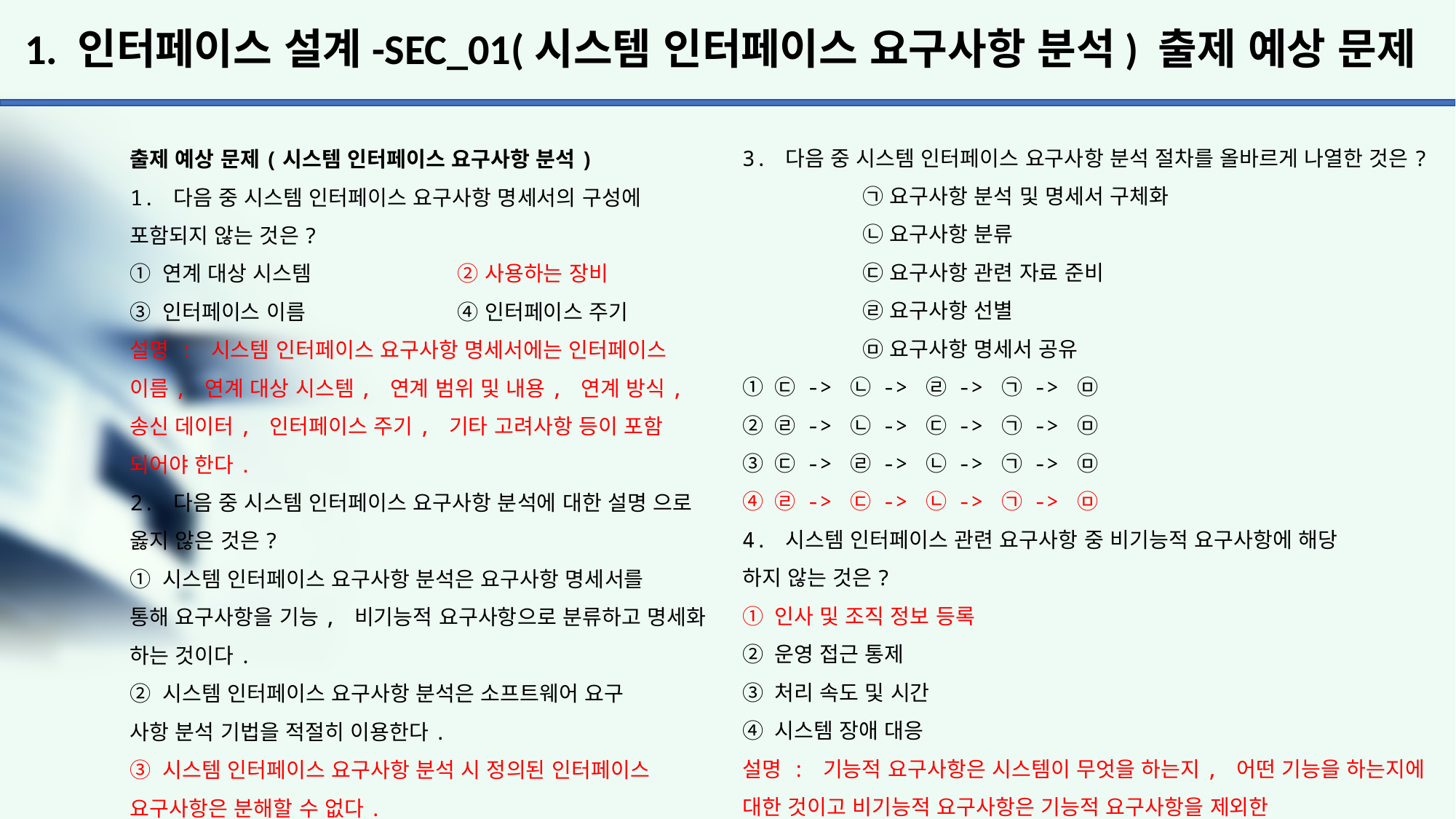

# 1. 인터페이스 설계-SEC_01(시스템 인터페이스 요구사항 분석) 출제 예상 문제
3. 다음 중 시스템 인터페이스 요구사항 분석 절차를 올바르게 나열한 것은?
	 ㉠ 요구사항 분석 및 명세서 구체화
	 ㉡ 요구사항 분류
	 ㉢ 요구사항 관련 자료 준비
	 ㉣ 요구사항 선별
	 ㉤ 요구사항 명세서 공유
① ㉢ -> ㉡ -> ㉣ -> ㉠ -> ㉤
② ㉣ -> ㉡ -> ㉢ -> ㉠ -> ㉤
③ ㉢ -> ㉣ -> ㉡ -> ㉠ -> ㉤
④ ㉣ -> ㉢ -> ㉡ -> ㉠ -> ㉤
4. 시스템 인터페이스 관련 요구사항 중 비기능적 요구사항에 해당
하지 않는 것은?
① 인사 및 조직 정보 등록
② 운영 접근 통제
③ 처리 속도 및 시간
④ 시스템 장애 대응
설명 : 기능적 요구사항은 시스템이 무엇을 하는지, 어떤 기능을 하는지에 대한 것이고 비기능적 요구사항은 기능적 요구사항을 제외한
시스템이나 프로젝트 개발 과정 등에서 지켜야 할 제약사항을 의미한다.
출제 예상 문제(시스템 인터페이스 요구사항 분석)
1. 다음 중 시스템 인터페이스 요구사항 명세서의 구성에 포함되지 않는 것은?
① 연계 대상 시스템 		② 사용하는 장비
③ 인터페이스 이름 		④ 인터페이스 주기
설명 : 시스템 인터페이스 요구사항 명세서에는 인터페이스
이름, 연계 대상 시스템, 연계 범위 및 내용, 연계 방식,
송신 데이터, 인터페이스 주기, 기타 고려사항 등이 포함
되어야 한다.
2. 다음 중 시스템 인터페이스 요구사항 분석에 대한 설명 으로 옳지 않은 것은?
① 시스템 인터페이스 요구사항 분석은 요구사항 명세서를
통해 요구사항을 기능, 비기능적 요구사항으로 분류하고 명세화 하는 것이다.
② 시스템 인터페이스 요구사항 분석은 소프트웨어 요구
사항 분석 기법을 적절히 이용한다.
③ 시스템 인터페이스 요구사항 분석 시 정의된 인터페이스 요구사항은 분해할 수 없다.
④ 시스템 인터페이스 요구사항 분석 시 요구사항의 중요도 에 따라 우선순위를 부여할 수 있다.
설명 : 시스템 인터페이스 요구사항 분석 시 정의된 인터페이스 요구사항에 따라 분해가 필요한 경우에 적절한
수준으로 세분화 시킬 수 있다.